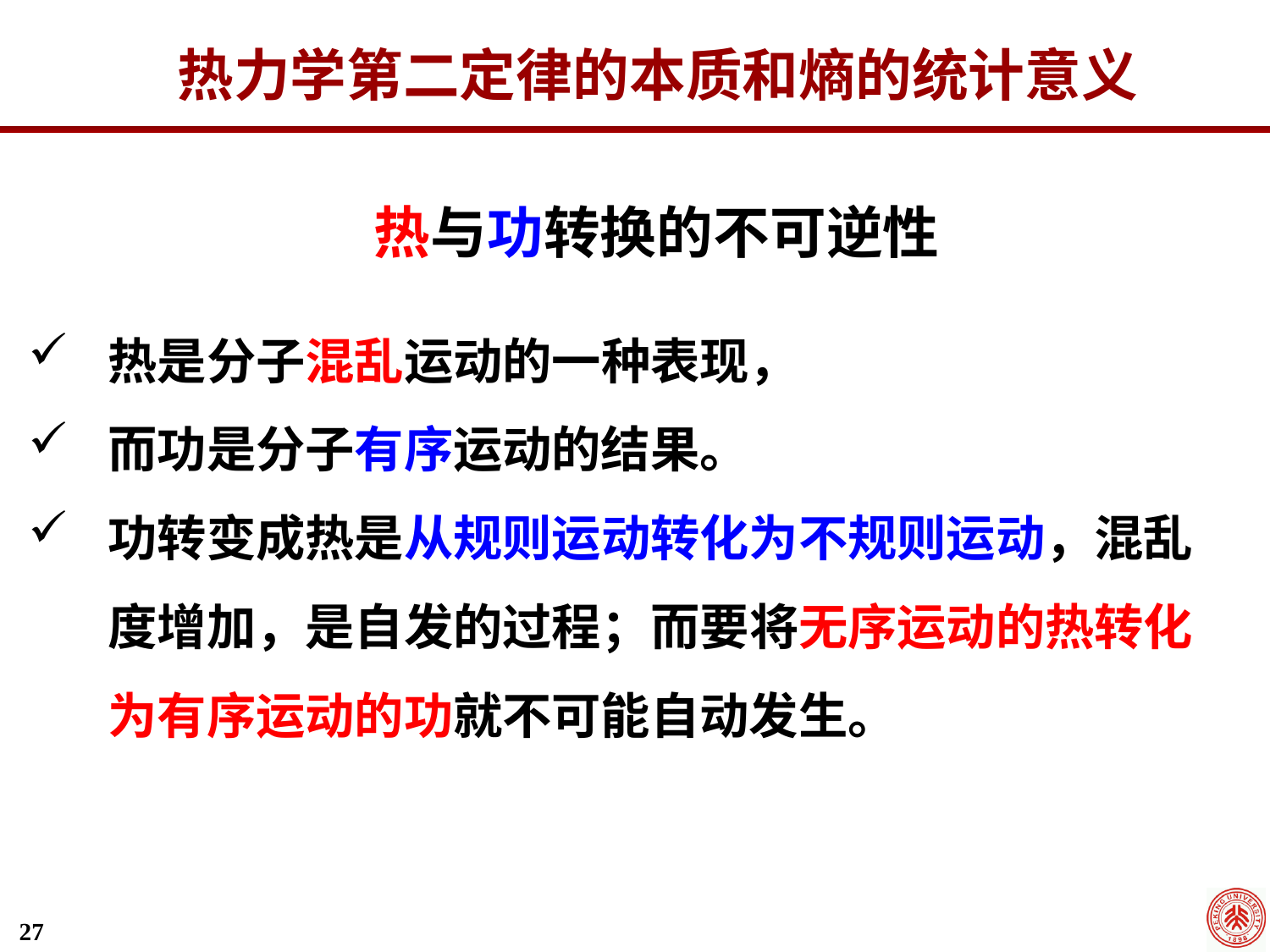

热力学第二定律的本质和熵的统计意义

热与功转换的不可逆性
热是分子混乱运动的一种表现，
而功是分子有序运动的结果。
功转变成热是从规则运动转化为不规则运动，混乱度增加，是自发的过程；而要将无序运动的热转化为有序运动的功就不可能自动发生。

27